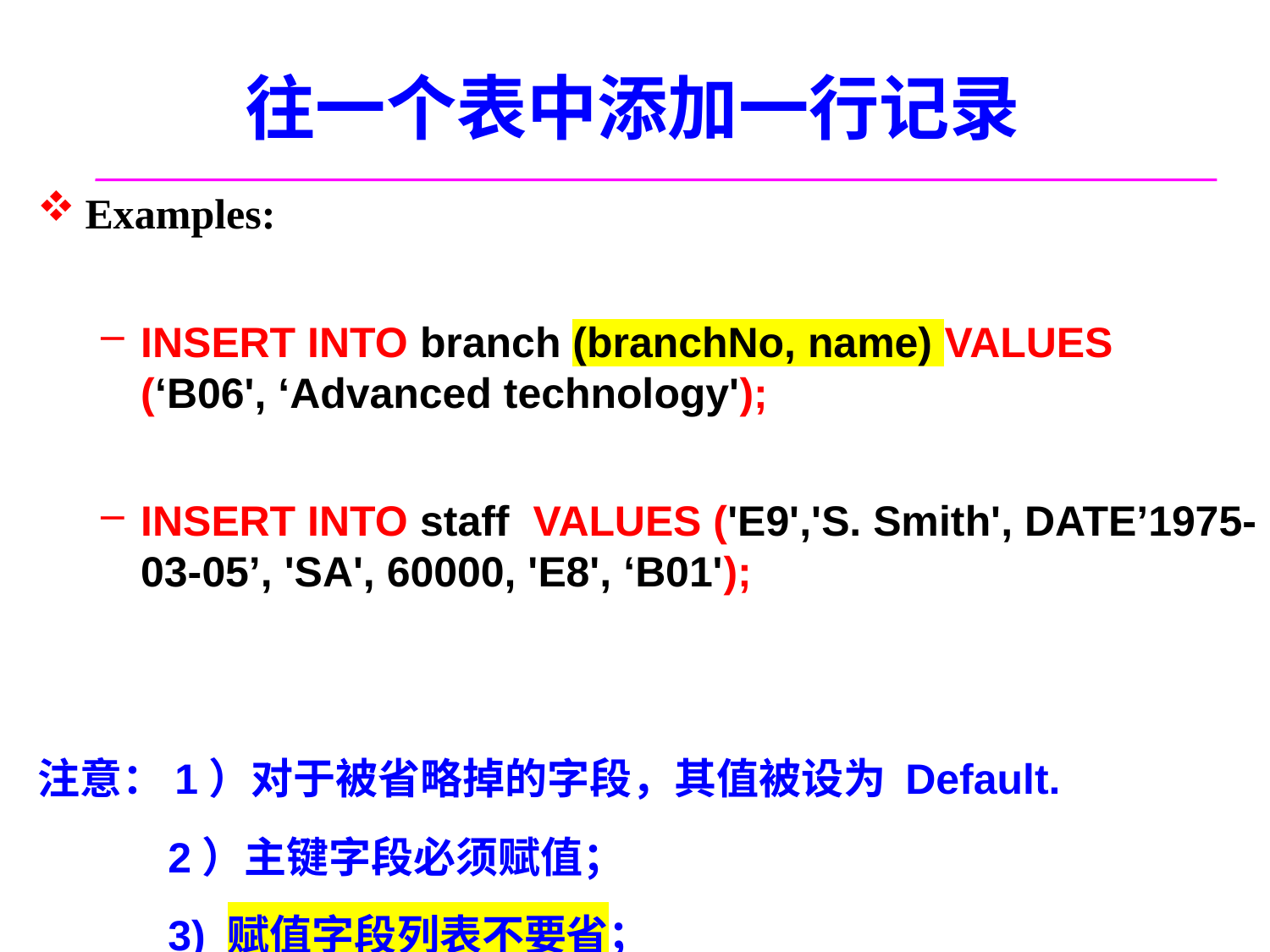

# 往一个表中添加一行记录
Examples:

INSERT INTO branch (branchNo, name) VALUES  (‘B06', ‘Advanced technology');

INSERT INTO staff  VALUES ('E9','S. Smith', DATE’1975-03-05’, 'SA', 60000, 'E8', ‘B01');

注意：1）对于被省略掉的字段，其值被设为 Default.
           2）主键字段必须赋值；
           3) 赋值字段列表不要省；